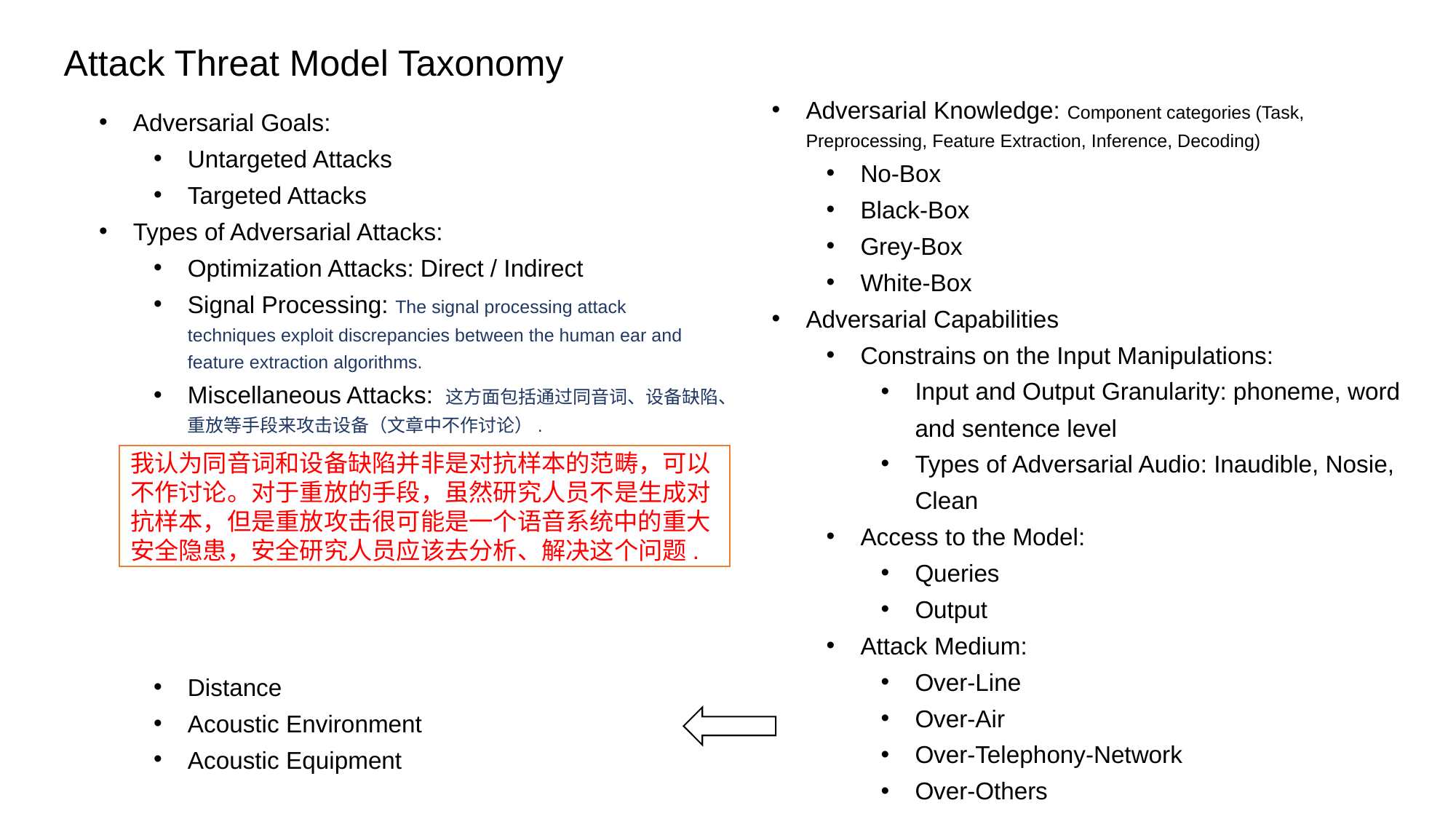

Attack Threat Model Taxonomy
Adversarial Knowledge: Component categories (Task, Preprocessing, Feature Extraction, Inference, Decoding)
No-Box
Black-Box
Grey-Box
White-Box
Adversarial Capabilities
Constrains on the Input Manipulations:
Input and Output Granularity: phoneme, word and sentence level
Types of Adversarial Audio: Inaudible, Nosie, Clean
Access to the Model:
Queries
Output
Attack Medium:
Over-Line
Over-Air
Over-Telephony-Network
Over-Others
Adversarial Goals:
Untargeted Attacks
Targeted Attacks
Types of Adversarial Attacks:
Optimization Attacks: Direct / Indirect
Signal Processing: The signal processing attack techniques exploit discrepancies between the human ear and feature extraction algorithms.
Miscellaneous Attacks: 这方面包括通过同音词、设备缺陷、重放等手段来攻击设备（文章中不作讨论）.
我认为同音词和设备缺陷并非是对抗样本的范畴，可以不作讨论。对于重放的手段，虽然研究人员不是生成对抗样本，但是重放攻击很可能是一个语音系统中的重大安全隐患，安全研究人员应该去分析、解决这个问题.
Distance
Acoustic Environment
Acoustic Equipment